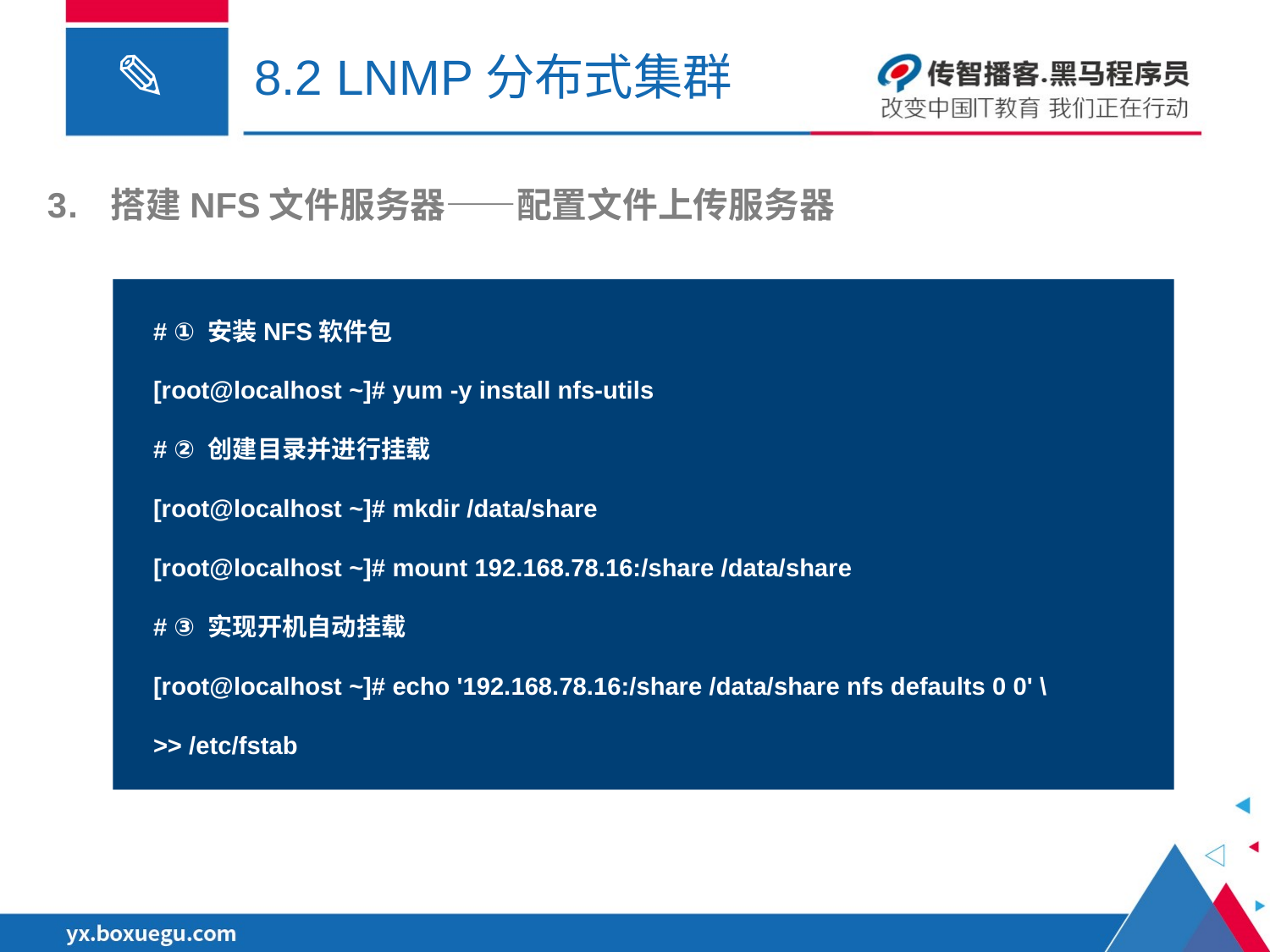

# 8.2 LNMP分布式集群
搭建NFS文件服务器——配置文件上传服务器

# ① 安装NFS软件包
[root@localhost ~]# yum -y install nfs-utils
# ② 创建目录并进行挂载
[root@localhost ~]# mkdir /data/share
[root@localhost ~]# mount 192.168.78.16:/share /data/share
# ③ 实现开机自动挂载
[root@localhost ~]# echo '192.168.78.16:/share /data/share nfs defaults 0 0' \
>> /etc/fstab